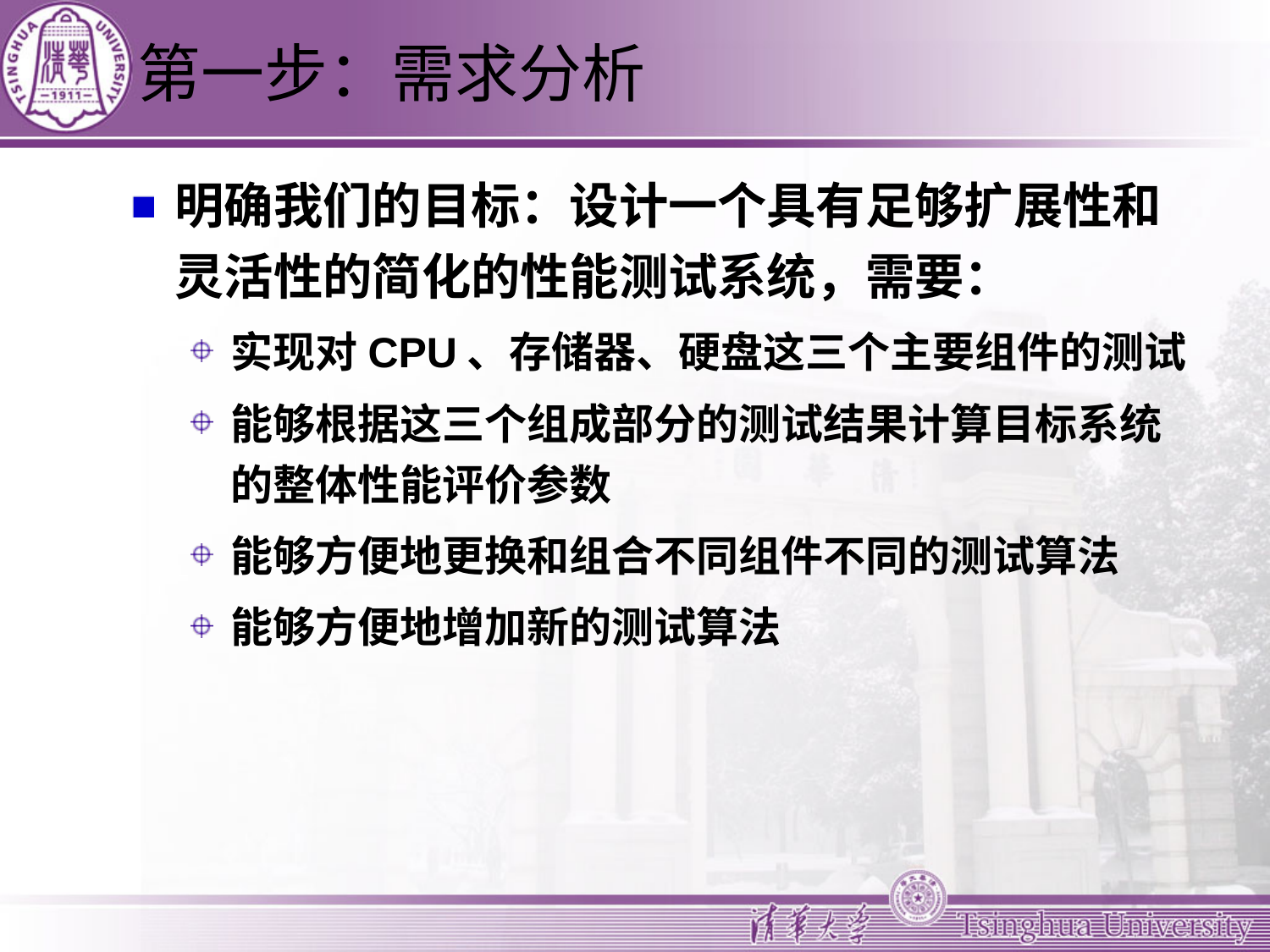

# 第一步：需求分析
明确我们的目标：设计一个具有足够扩展性和灵活性的简化的性能测试系统，需要：
实现对CPU、存储器、硬盘这三个主要组件的测试
能够根据这三个组成部分的测试结果计算目标系统的整体性能评价参数
能够方便地更换和组合不同组件不同的测试算法
能够方便地增加新的测试算法